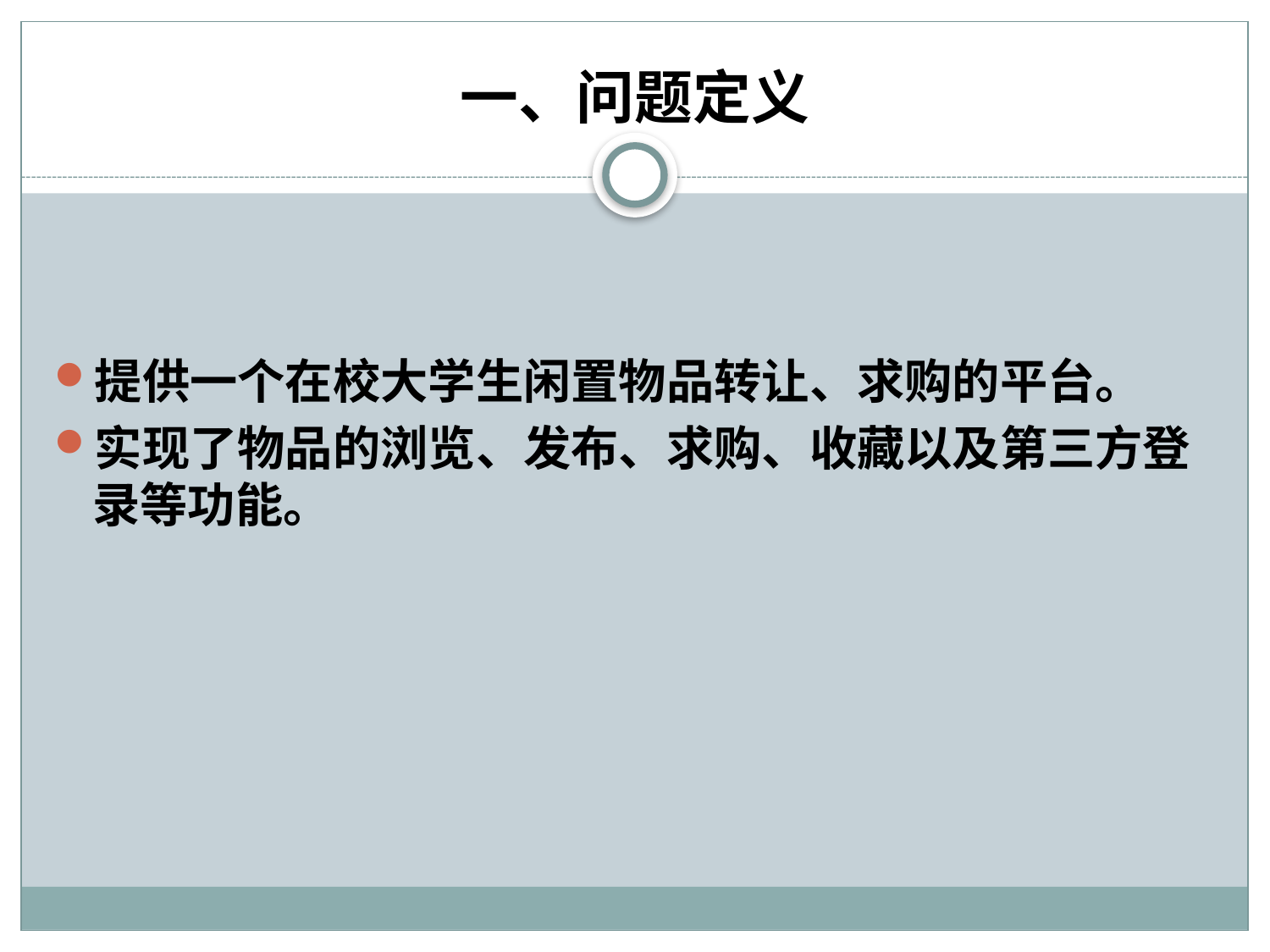

# 一、问题定义

提供一个在校大学生闲置物品转让、求购的平台。
实现了物品的浏览、发布、求购、收藏以及第三方登录等功能。